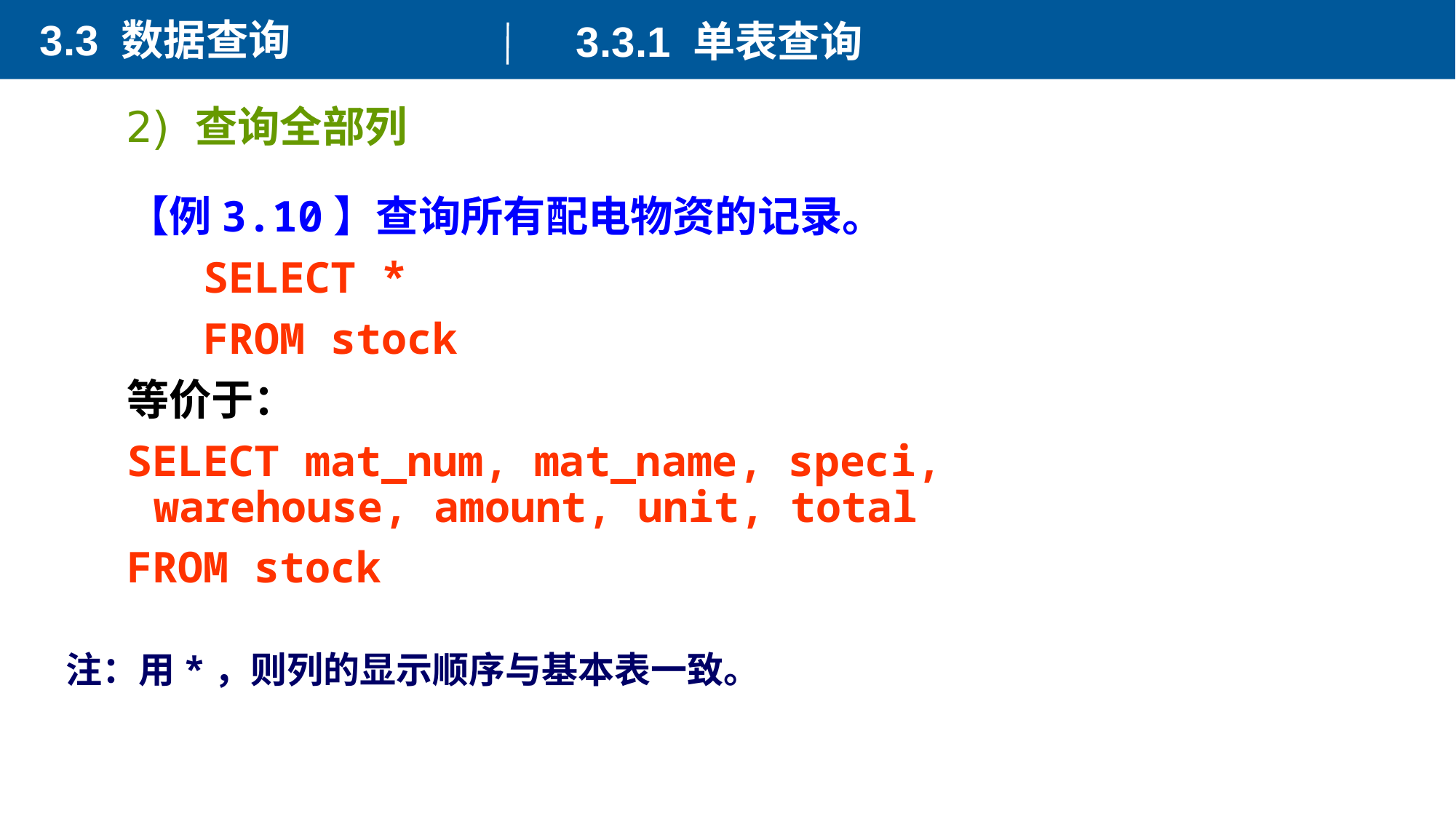

3.3 数据查询
3.3.1 单表查询
2) 查询全部列
【例3.10】查询所有配电物资的记录。
   SELECT *
   FROM stock
等价于：
SELECT mat_num, mat_name, speci, warehouse, amount, unit, total
FROM stock
注：用*，则列的显示顺序与基本表一致。